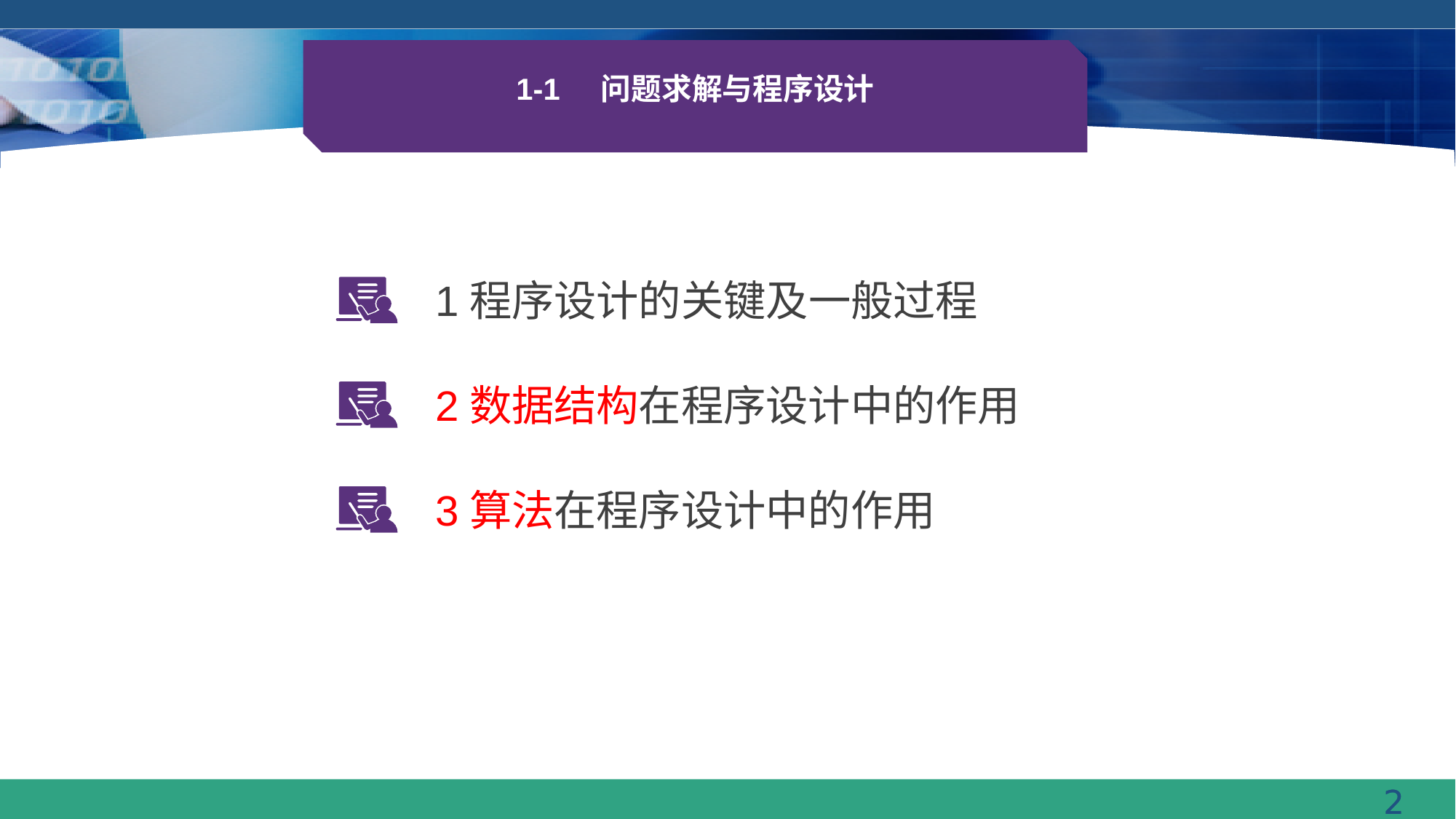

1-1    问题求解与程序设计
1程序设计的关键及一般过程

2数据结构在程序设计中的作用

3算法在程序设计中的作用